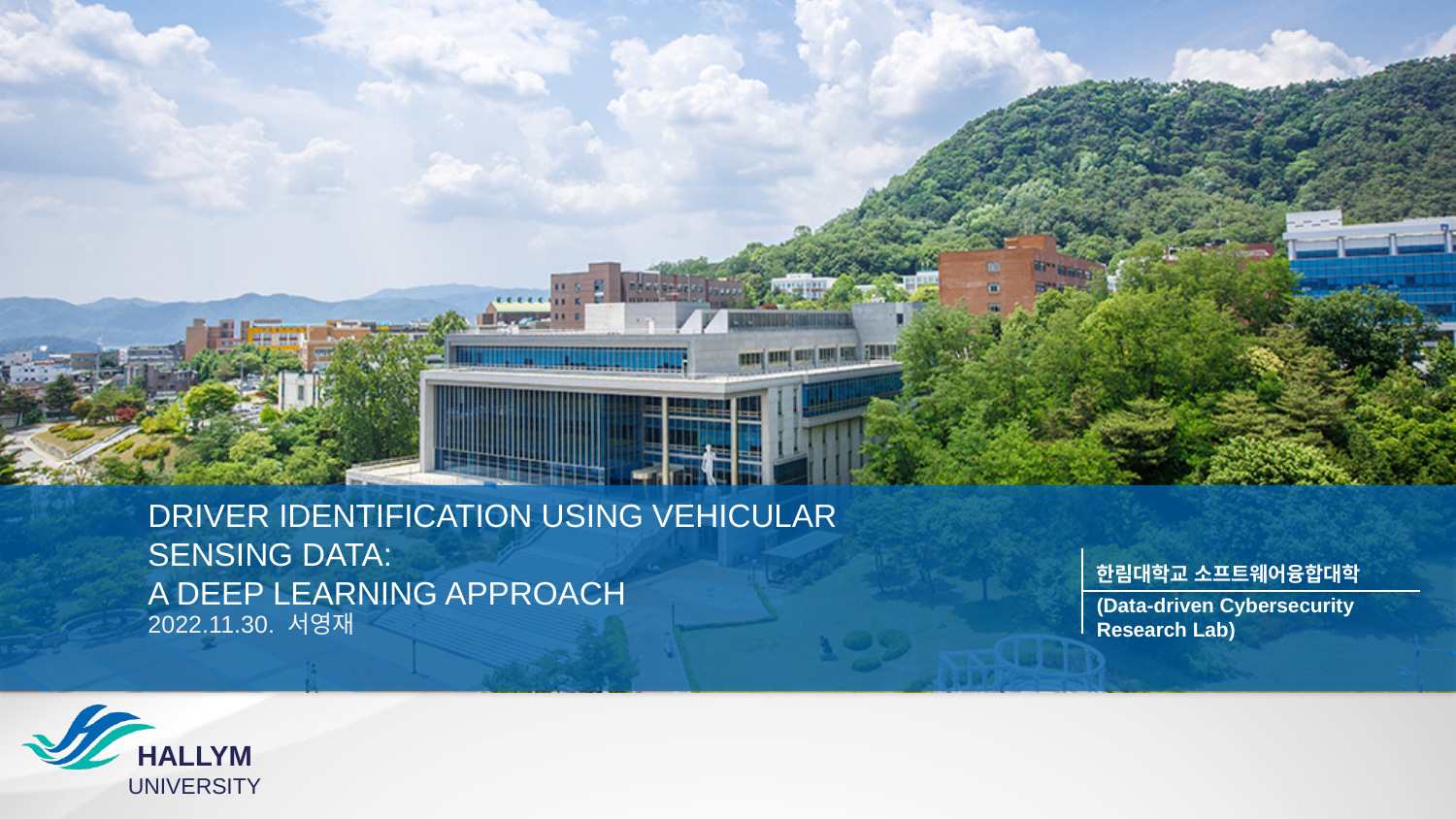

# Driver Identification Using Vehicular Sensing Data: A Deep Learning Approach
2022.11.30. 서영재